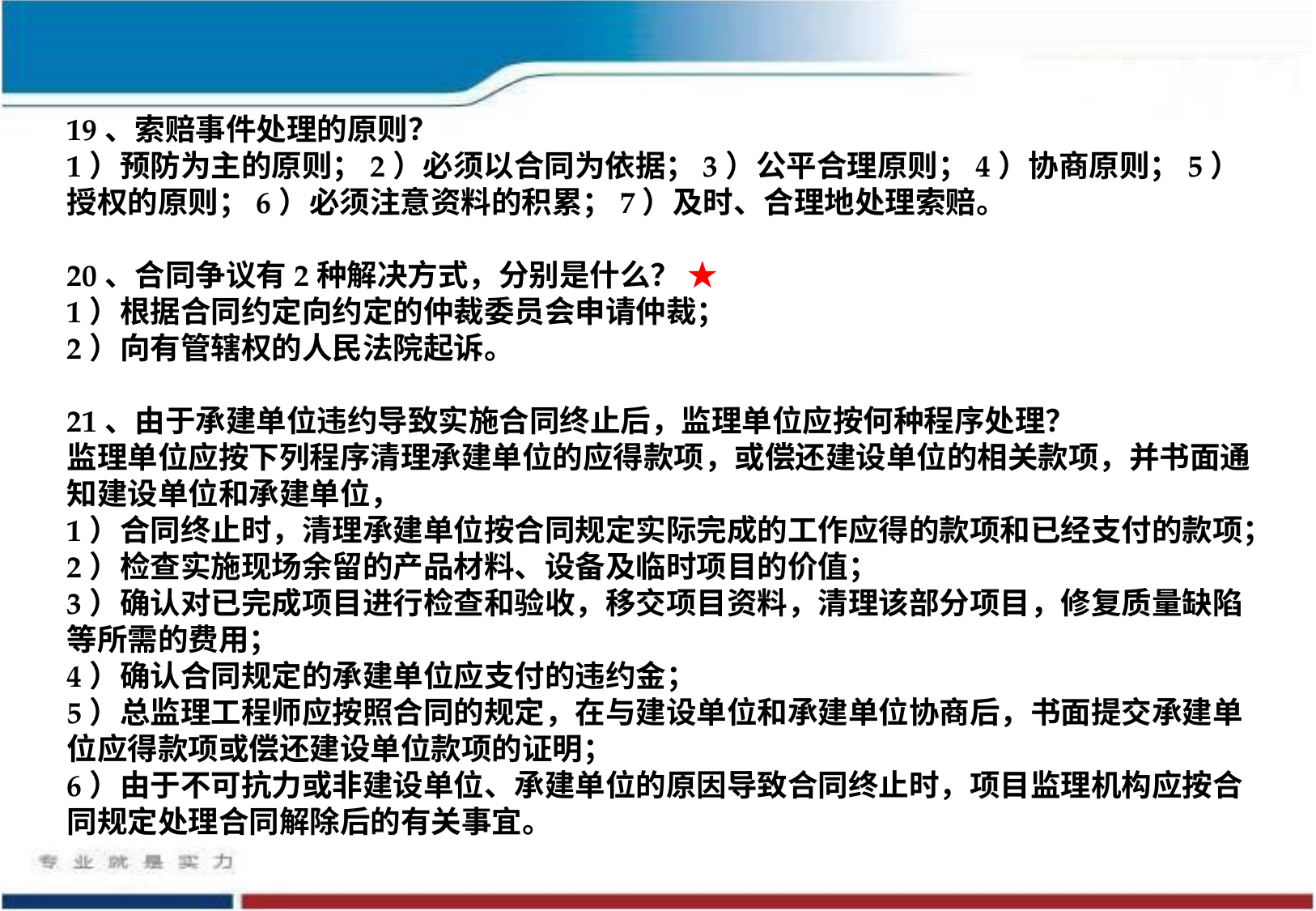

19、索赔事件处理的原则？
1）预防为主的原则；2）必须以合同为依据；3）公平合理原则；4）协商原则；5）授权的原则；6）必须注意资料的积累；7）及时、合理地处理索赔。

20、合同争议有2种解决方式，分别是什么？ ★
1）根据合同约定向约定的仲裁委员会申请仲裁；
2）向有管辖权的人民法院起诉。

21、由于承建单位违约导致实施合同终止后，监理单位应按何种程序处理？
监理单位应按下列程序清理承建单位的应得款项，或偿还建设单位的相关款项，并书面通知建设单位和承建单位，
1）合同终止时，清理承建单位按合同规定实际完成的工作应得的款项和已经支付的款项；
2）检查实施现场余留的产品材料、设备及临时项目的价值；
3）确认对已完成项目进行检查和验收，移交项目资料，清理该部分项目，修复质量缺陷等所需的费用；
4）确认合同规定的承建单位应支付的违约金；
5）总监理工程师应按照合同的规定，在与建设单位和承建单位协商后，书面提交承建单位应得款项或偿还建设单位款项的证明；
6）由于不可抗力或非建设单位、承建单位的原因导致合同终止时，项目监理机构应按合同规定处理合同解除后的有关事宜。